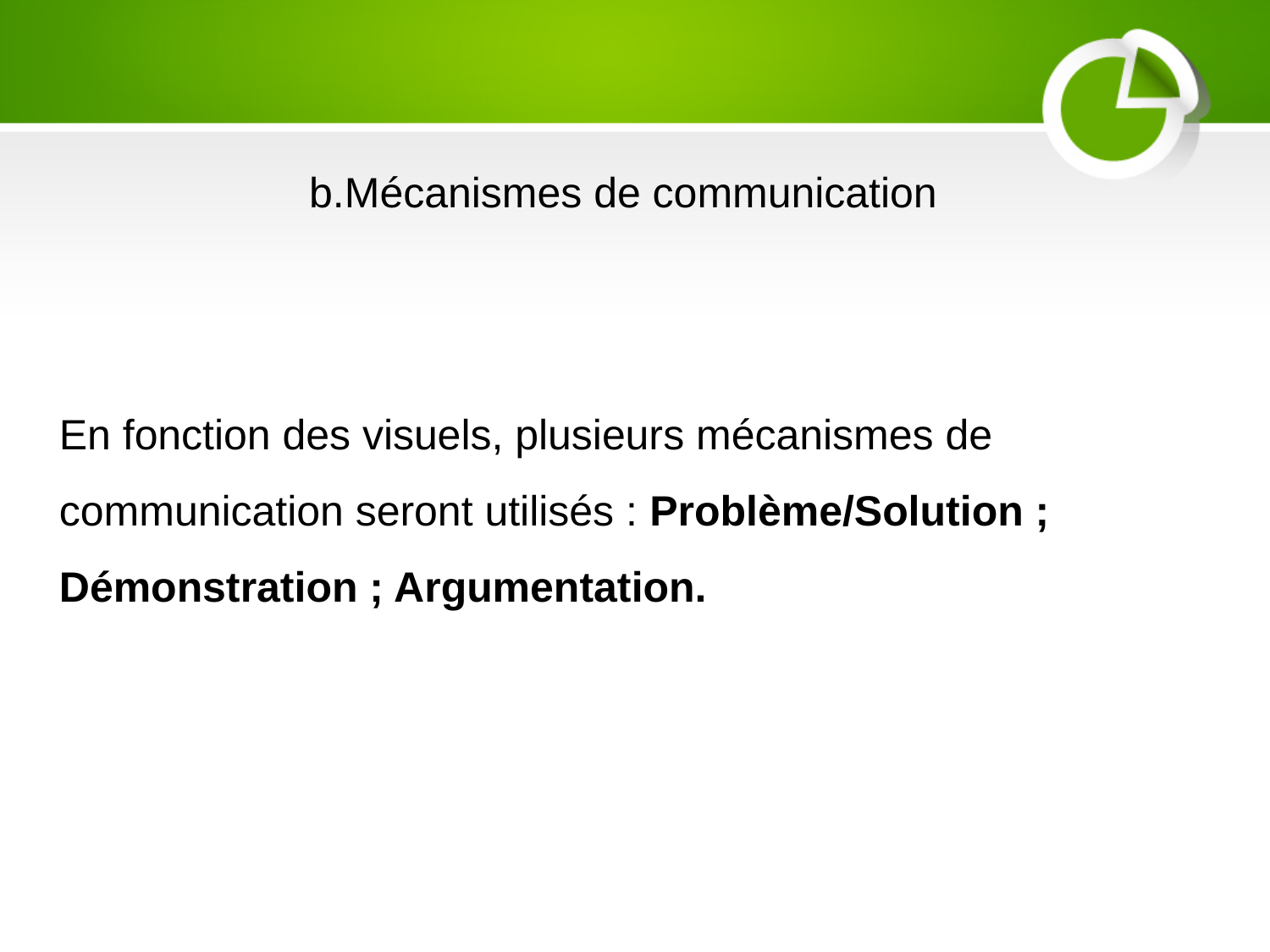

b.Mécanismes de communication
内容
En fonction des visuels, plusieurs mécanismes de communication seront utilisés : Problème/Solution ; Démonstration ; Argumentation.